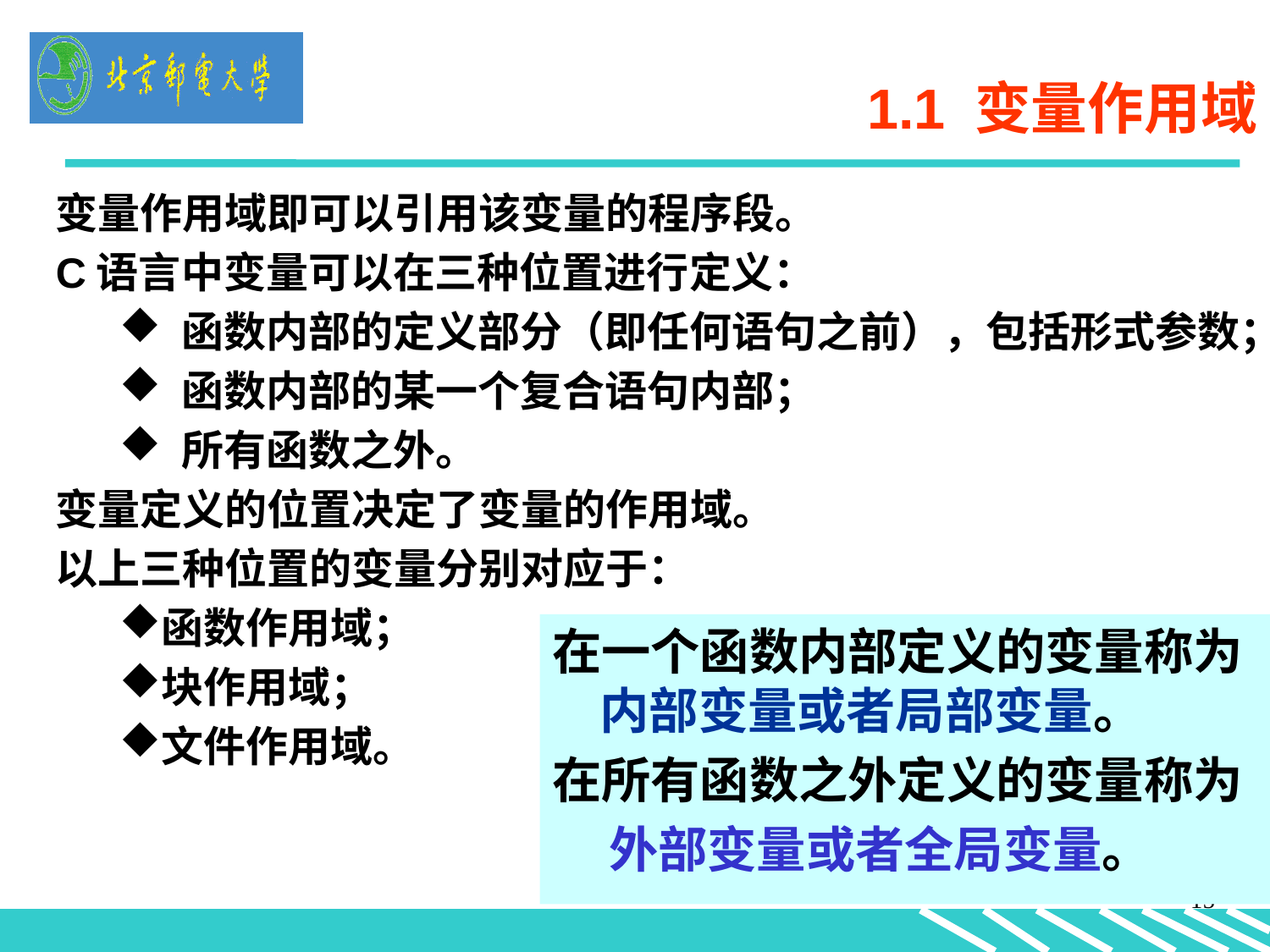

# 1.1 变量作用域
变量作用域即可以引用该变量的程序段。
C语言中变量可以在三种位置进行定义：
 函数内部的定义部分（即任何语句之前），包括形式参数；
 函数内部的某一个复合语句内部；
 所有函数之外。
变量定义的位置决定了变量的作用域。
以上三种位置的变量分别对应于：
函数作用域；
块作用域；
文件作用域。

在一个函数内部定义的变量称为内部变量或者局部变量。
在所有函数之外定义的变量称为
    外部变量或者全局变量。
15